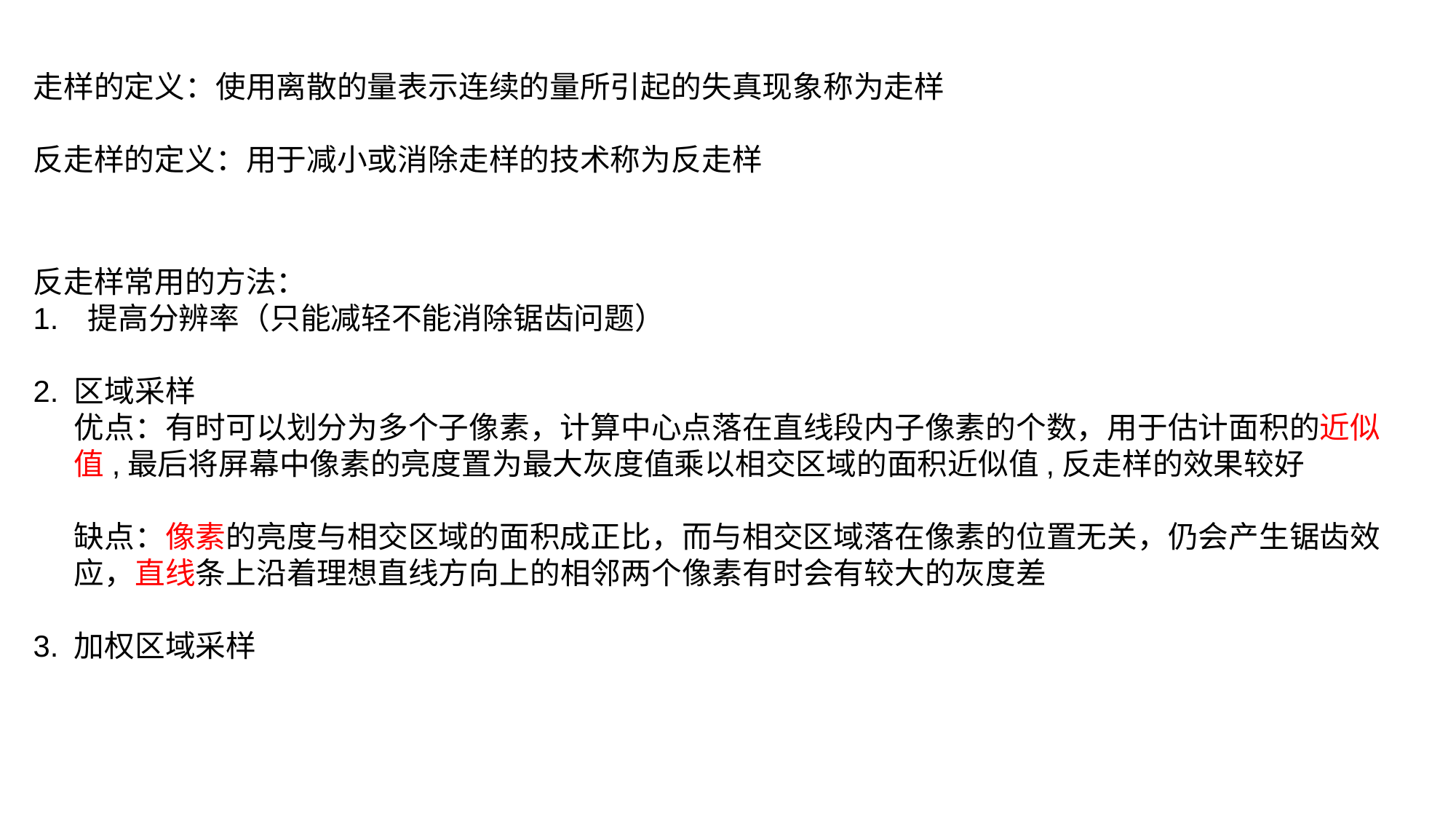

走样的定义：使用离散的量表示连续的量所引起的失真现象称为走样

反走样的定义：用于减小或消除走样的技术称为反走样
反走样常用的方法：
提高分辨率（只能减轻不能消除锯齿问题）

2. 区域采样
	优点：有时可以划分为多个子像素，计算中心点落在直线段内子像素的个数，用于估计面积的近似值,最后将屏幕中像素的亮度置为最大灰度值乘以相交区域的面积近似值,反走样的效果较好

	缺点：像素的亮度与相交区域的面积成正比，而与相交区域落在像素的位置无关，仍会产生锯齿效应，直线条上沿着理想直线方向上的相邻两个像素有时会有较大的灰度差

3. 加权区域采样